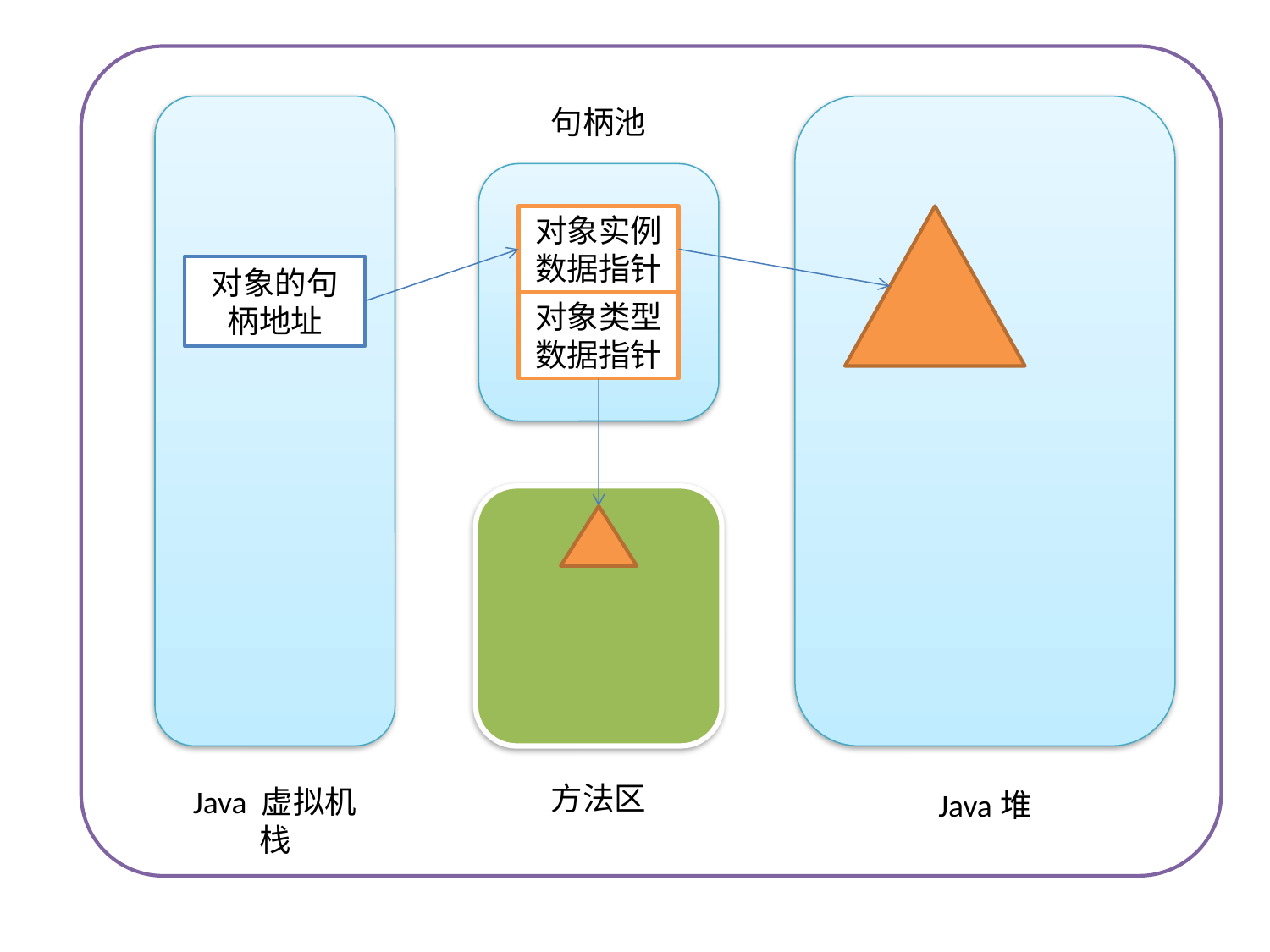

句柄池

对象实例数据指针

对象的句柄地址
对象类型数据指针

方法区
Java 虚拟机栈
Java堆